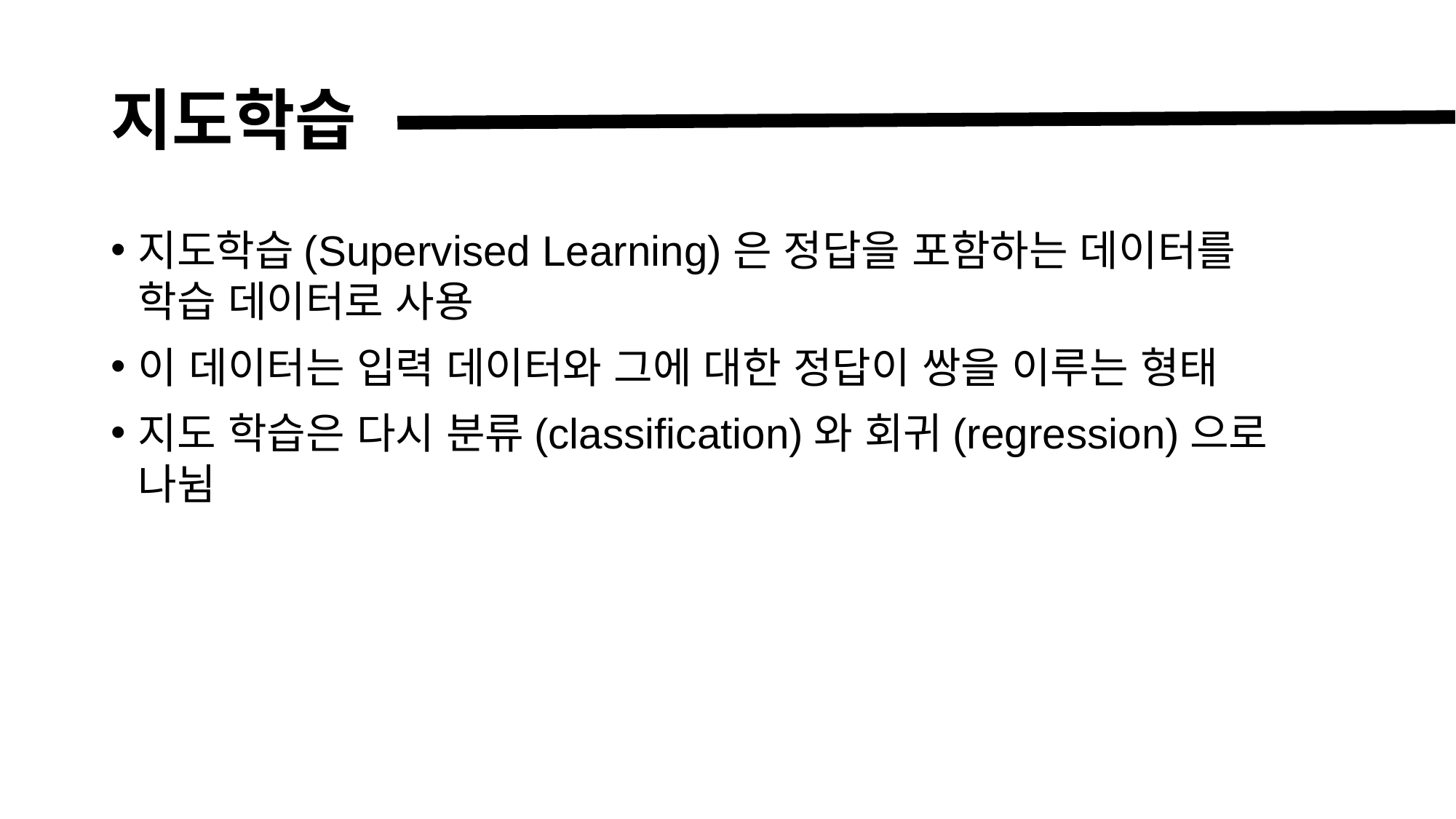

# 지도학습
지도학습(Supervised Learning)은 정답을 포함하는 데이터를
학습 데이터로 사용
이 데이터는 입력 데이터와 그에 대한 정답이 쌍을 이루는 형태
지도 학습은 다시 분류(classification)와 회귀(regression)으로
나뉨